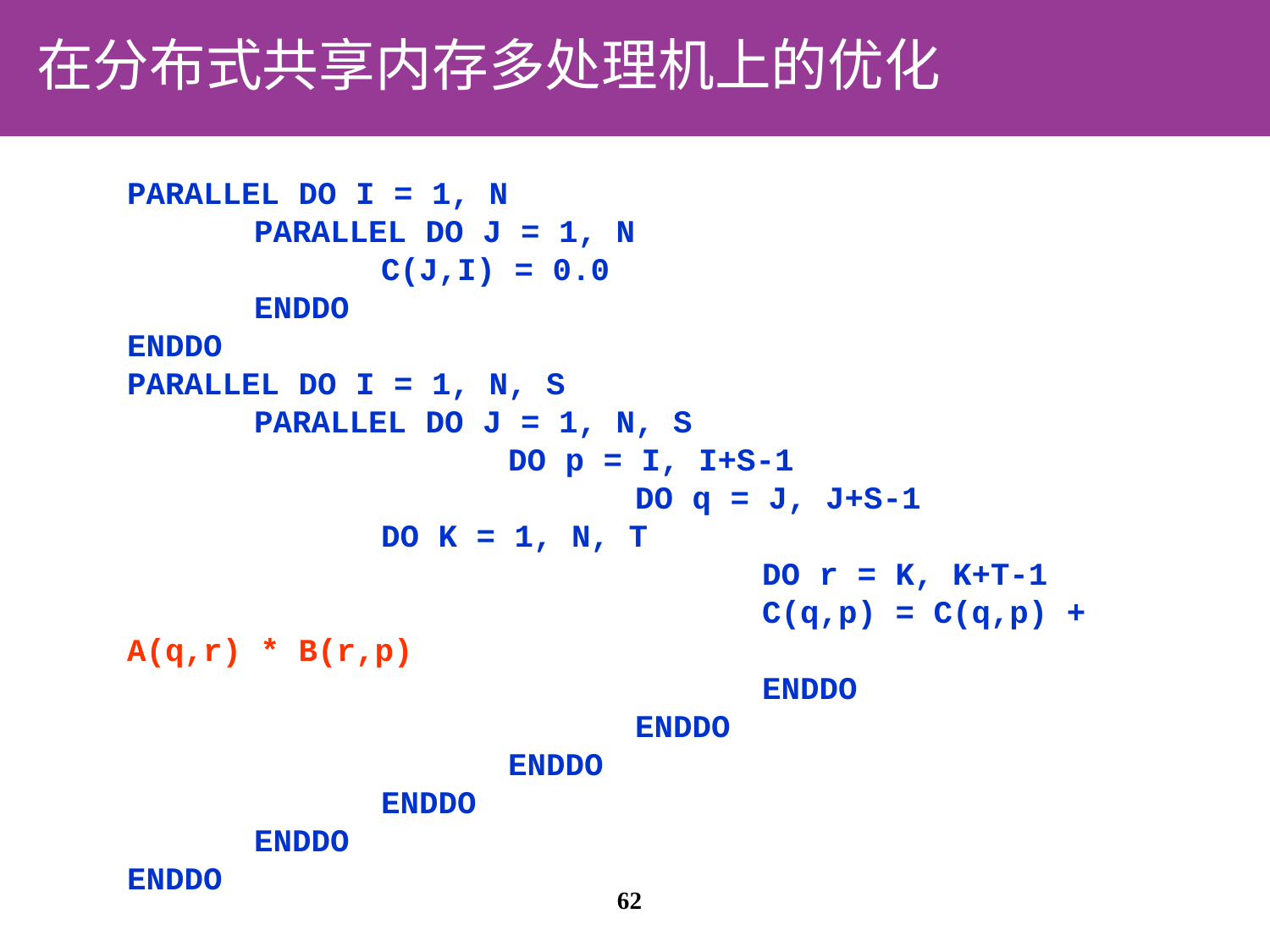

# 在分布式共享内存多处理机上的优化
PARALLEL DO I = 1, N
	PARALLEL DO J = 1, N
		C(J,I) = 0.0
	ENDDO
ENDDO
PARALLEL DO I = 1, N, S
	PARALLEL DO J = 1, N, S
			DO p = I, I+S-1
				DO q = J, J+S-1
		DO K = 1, N, T
					DO r = K, K+T-1
      					C(q,p) = C(q,p) + A(q,r) * B(r,p)
					ENDDO
				ENDDO
			ENDDO
		ENDDO
	ENDDO
ENDDO
62